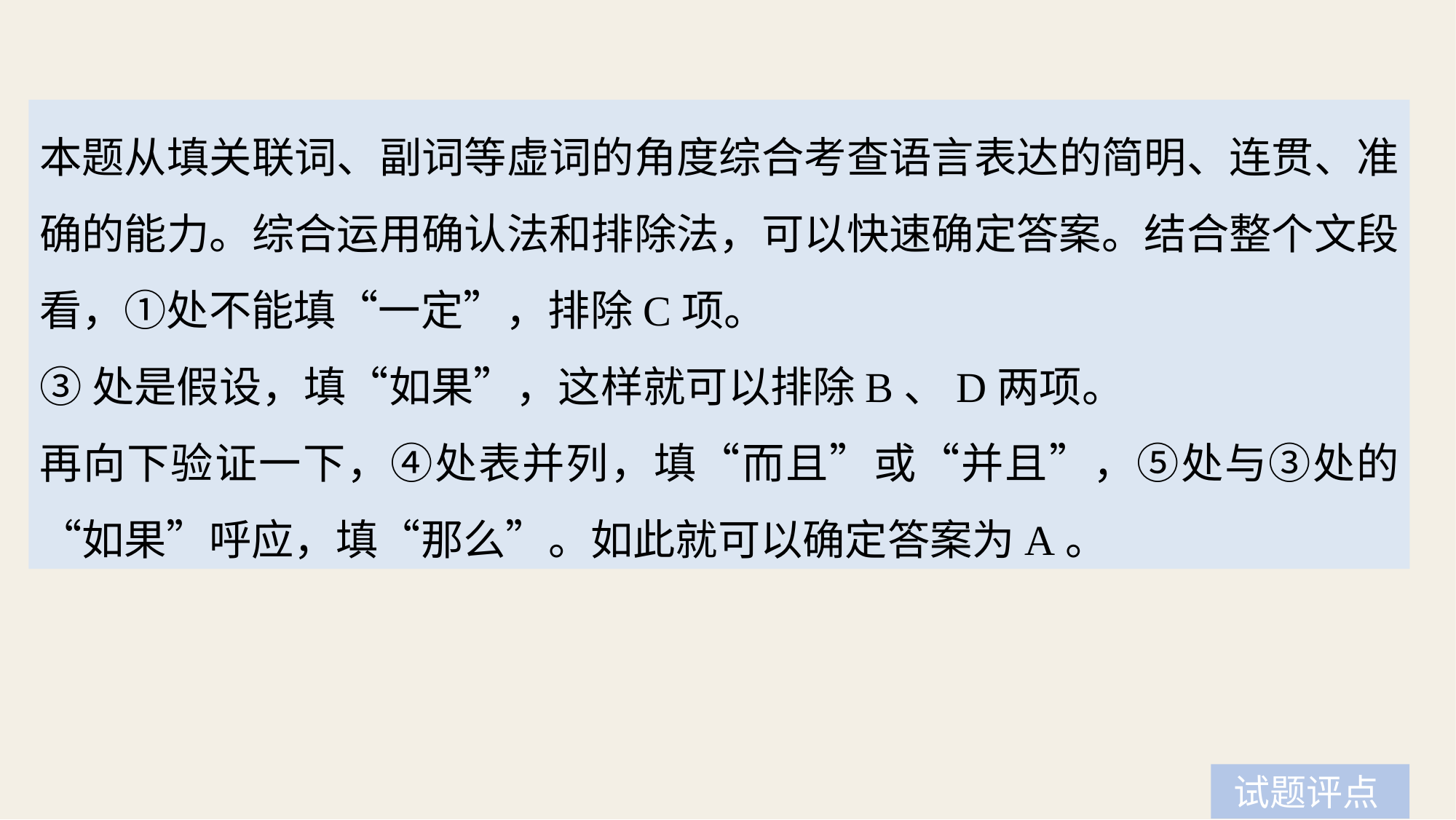

本题从填关联词、副词等虚词的角度综合考查语言表达的简明、连贯、准确的能力。综合运用确认法和排除法，可以快速确定答案。结合整个文段看，①处不能填“一定”，排除C项。
③处是假设，填“如果”，这样就可以排除B、D两项。
再向下验证一下，④处表并列，填“而且”或“并且”，⑤处与③处的“如果”呼应，填“那么”。如此就可以确定答案为A。
试题评点